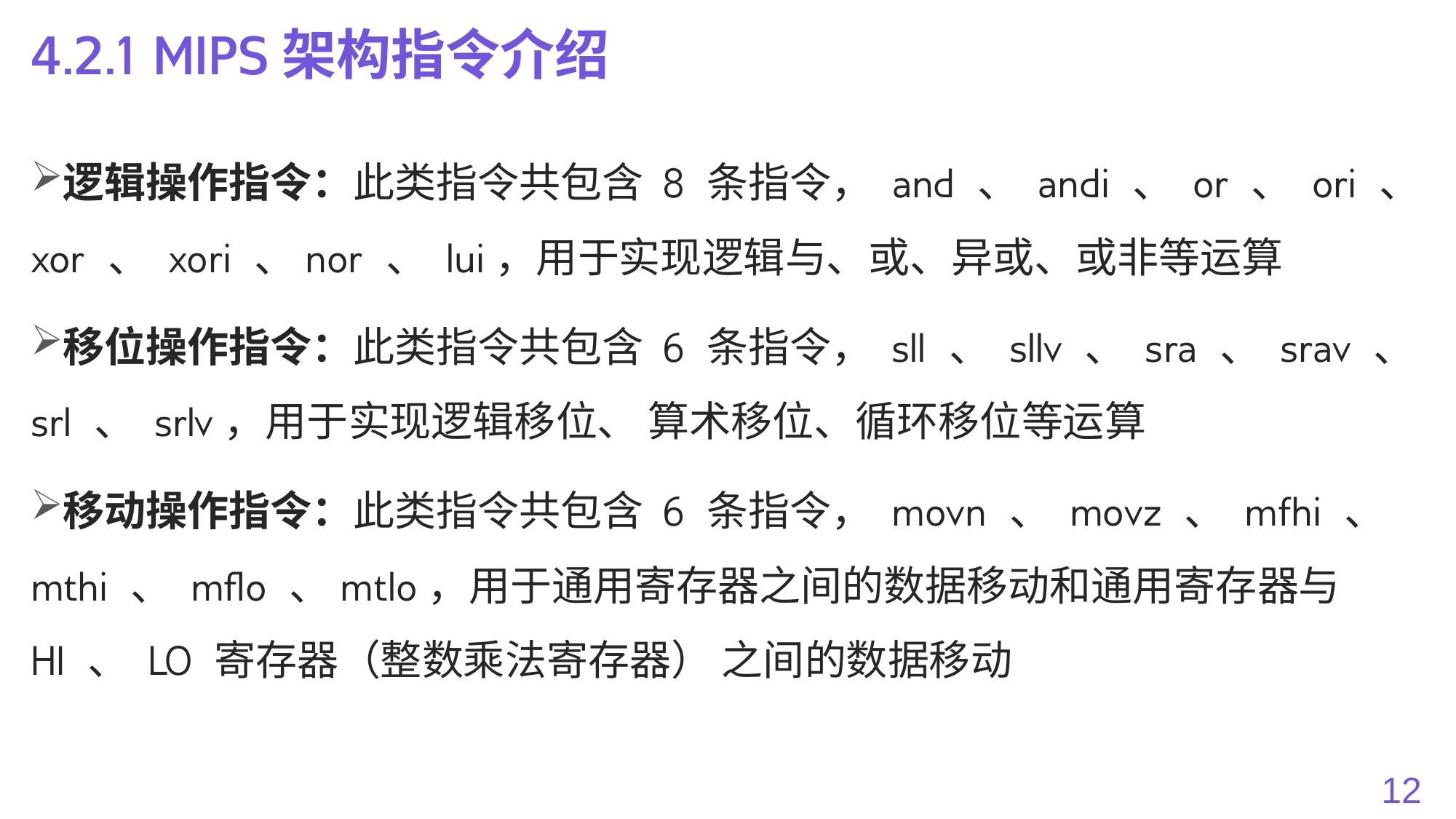

# 4.2.1 MIPS架构指令介绍
逻辑操作指令：此类指令共包含 8 条指令， and 、 andi 、 or 、 ori 、 xor 、 xori 、nor 、 lui，用于实现逻辑与、或、异或、或非等运算
移位操作指令：此类指令共包含 6 条指令， sll 、 sllv 、 sra 、 srav 、 srl 、 srlv，用于实现逻辑移位、 算术移位、循环移位等运算
移动操作指令：此类指令共包含 6 条指令， movn 、 movz 、 mfhi 、 mthi 、 mflo 、mtlo，用于通用寄存器之间的数据移动和通用寄存器与 HI 、 LO 寄存器（整数乘法寄存器） 之间的数据移动
12